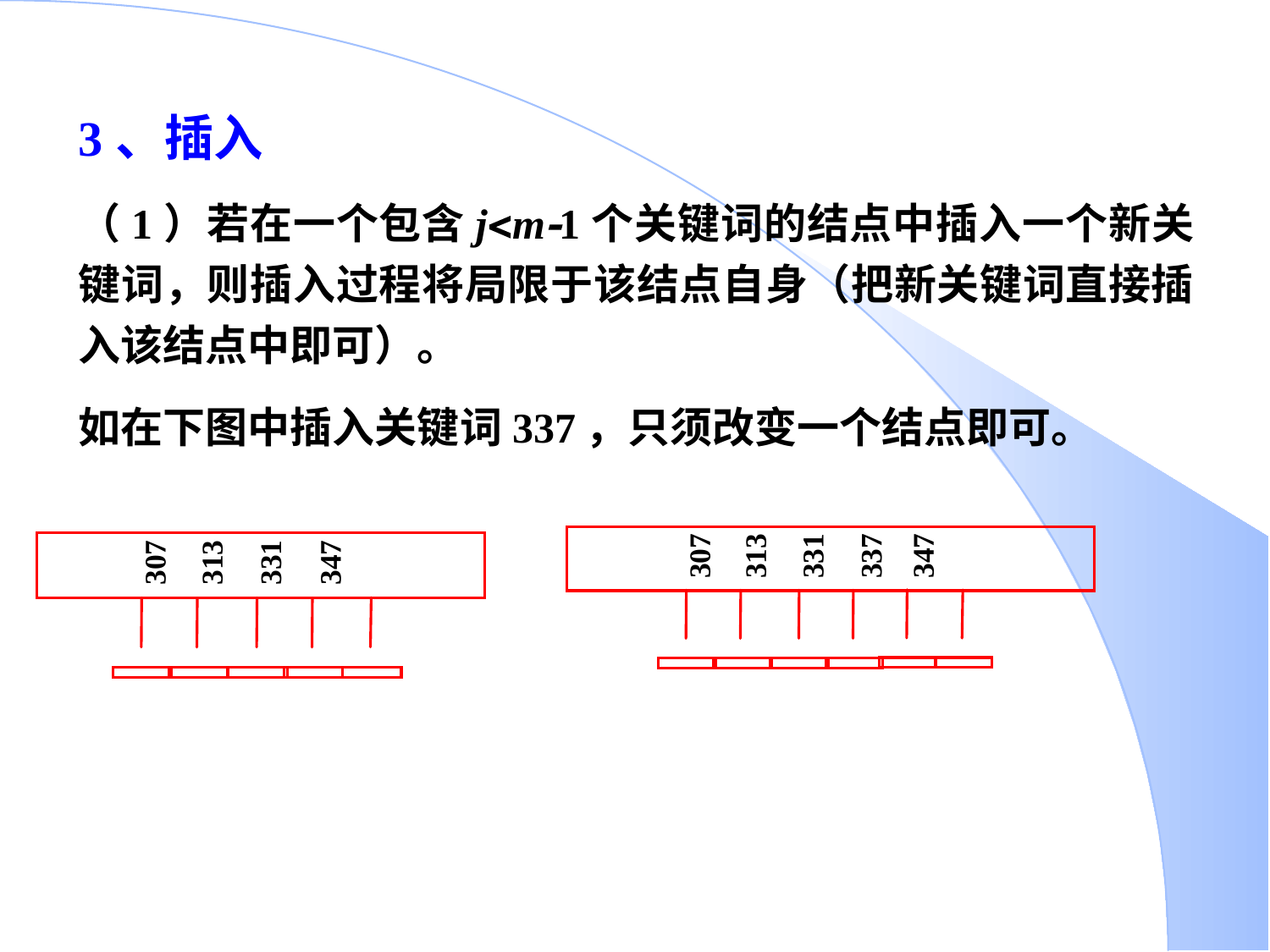

3、插入
（1）若在一个包含j<m−1个关键词的结点中插入一个新关键词，则插入过程将局限于该结点自身（把新关键词直接插入该结点中即可）。
如在下图中插入关键词337，只须改变一个结点即可。

307
313
331
337
347

307
313
331
347